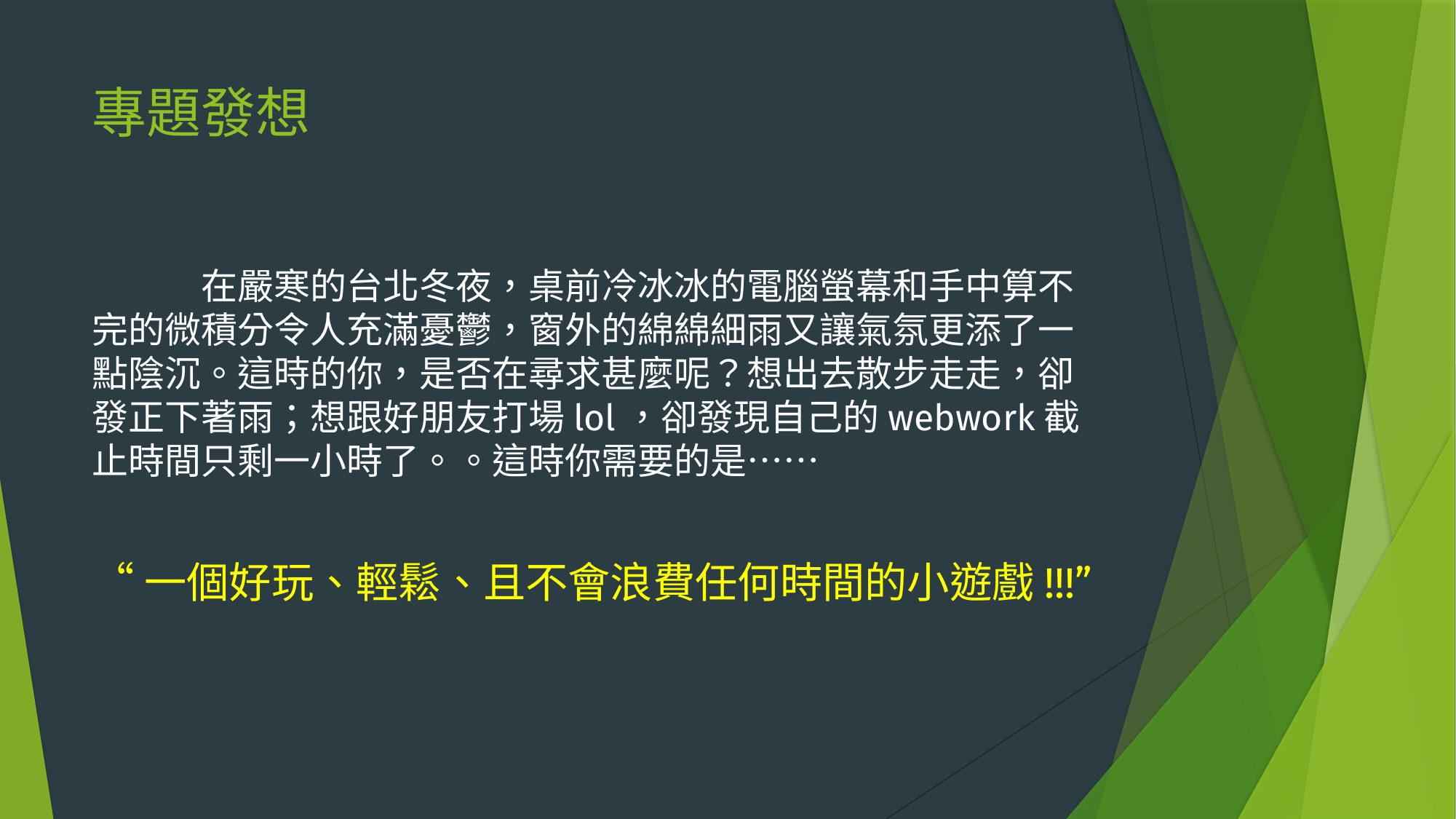

# 專題發想
	在嚴寒的台北冬夜，桌前冷冰冰的電腦螢幕和手中算不完的微積分令人充滿憂鬱，窗外的綿綿細雨又讓氣氛更添了一點陰沉。這時的你，是否在尋求甚麼呢？想出去散步走走，卻發正下著雨；想跟好朋友打場lol，卻發現自己的webwork截止時間只剩一小時了。。這時你需要的是……

“一個好玩、輕鬆、且不會浪費任何時間的小遊戲!!!”